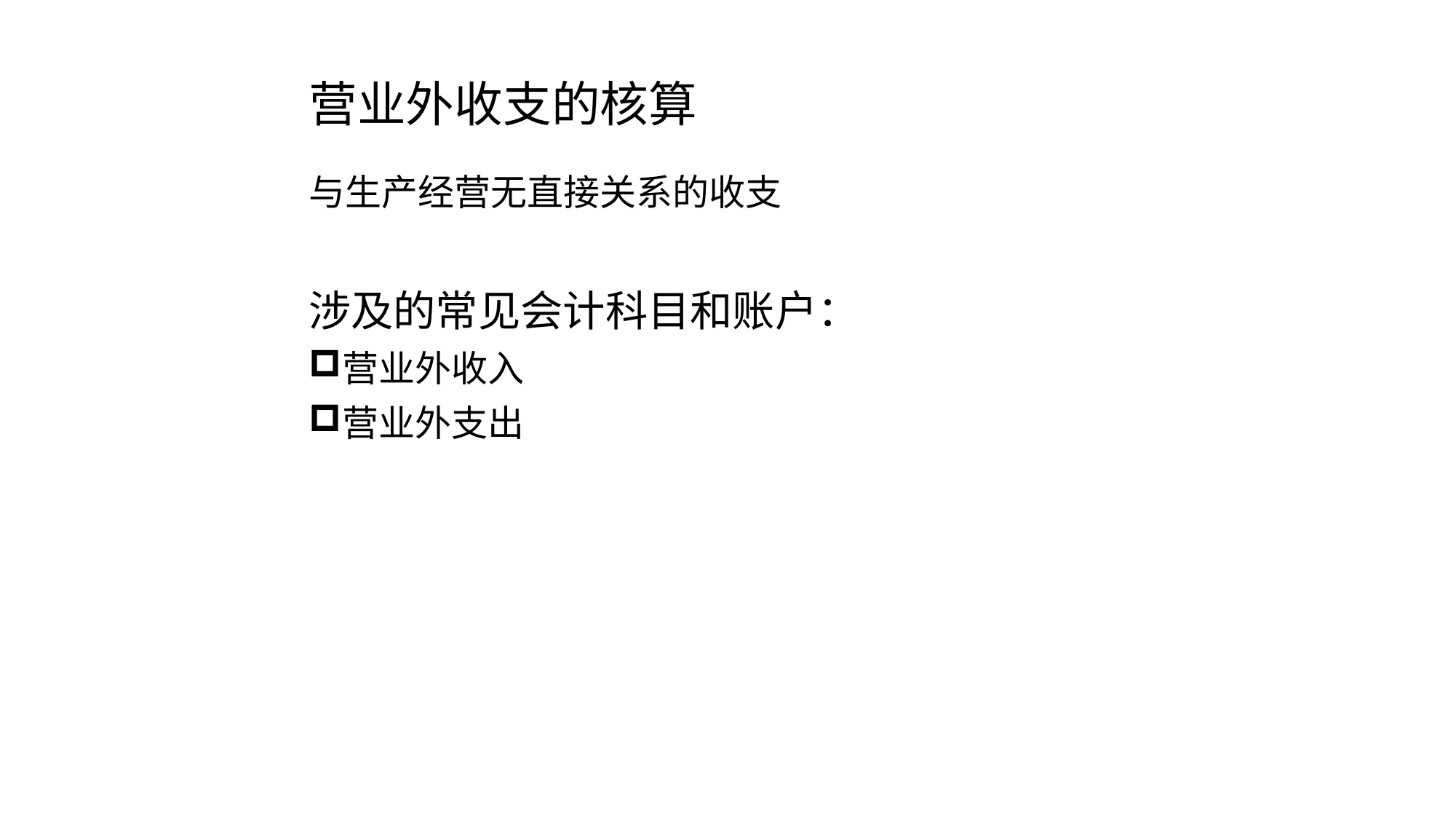

# 营业外收支的核算
与生产经营无直接关系的收支

涉及的常见会计科目和账户：
营业外收入
营业外支出